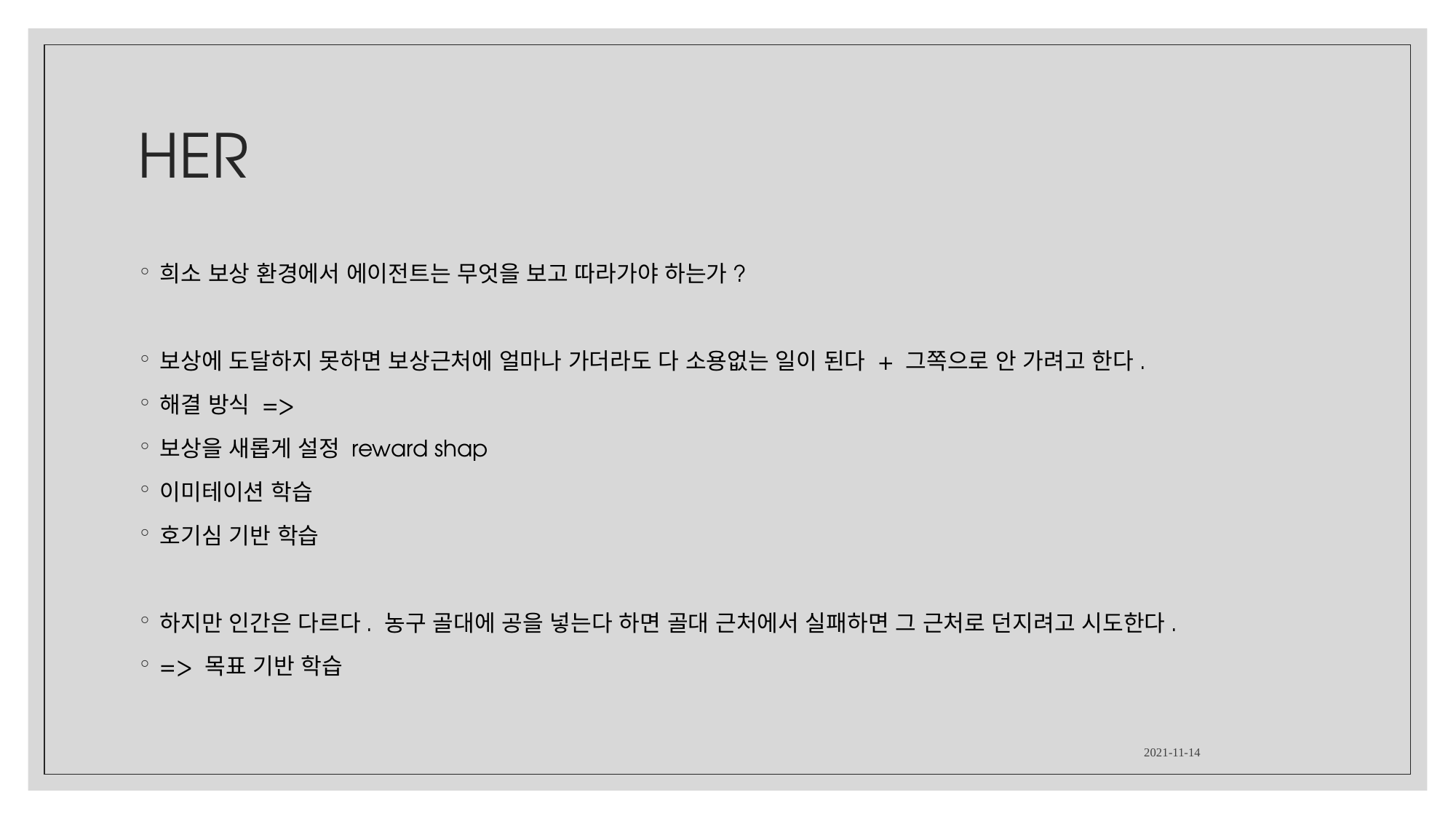

# HER
희소 보상 환경에서 에이전트는 무엇을 보고 따라가야 하는가?

보상에 도달하지 못하면 보상근처에 얼마나 가더라도 다 소용없는 일이 된다 + 그쪽으로 안 가려고 한다.
해결 방식 =>
보상을 새롭게 설정 reward shap
이미테이션 학습
호기심 기반 학습

하지만 인간은 다르다. 농구 골대에 공을 넣는다 하면 골대 근처에서 실패하면 그 근처로 던지려고 시도한다.
=> 목표 기반 학습
2021-11-14